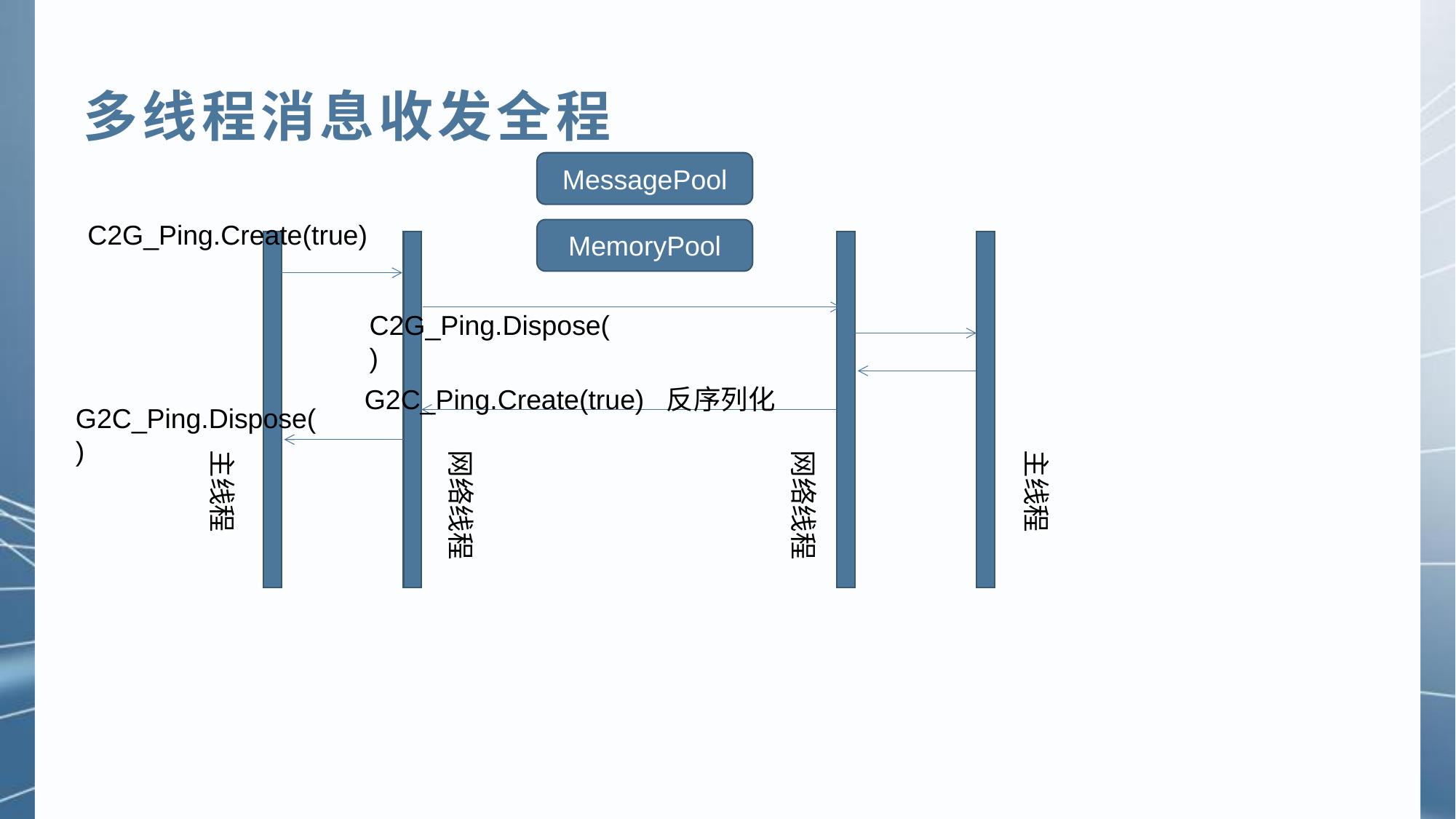

多线程消息收发全程
MessagePool
C2G_Ping.Create(true)
MemoryPool

C2G_Ping.Dispose()
G2C_Ping.Create(true)  反序列化
G2C_Ping.Dispose()
主线程
网络线程
网络线程
主线程